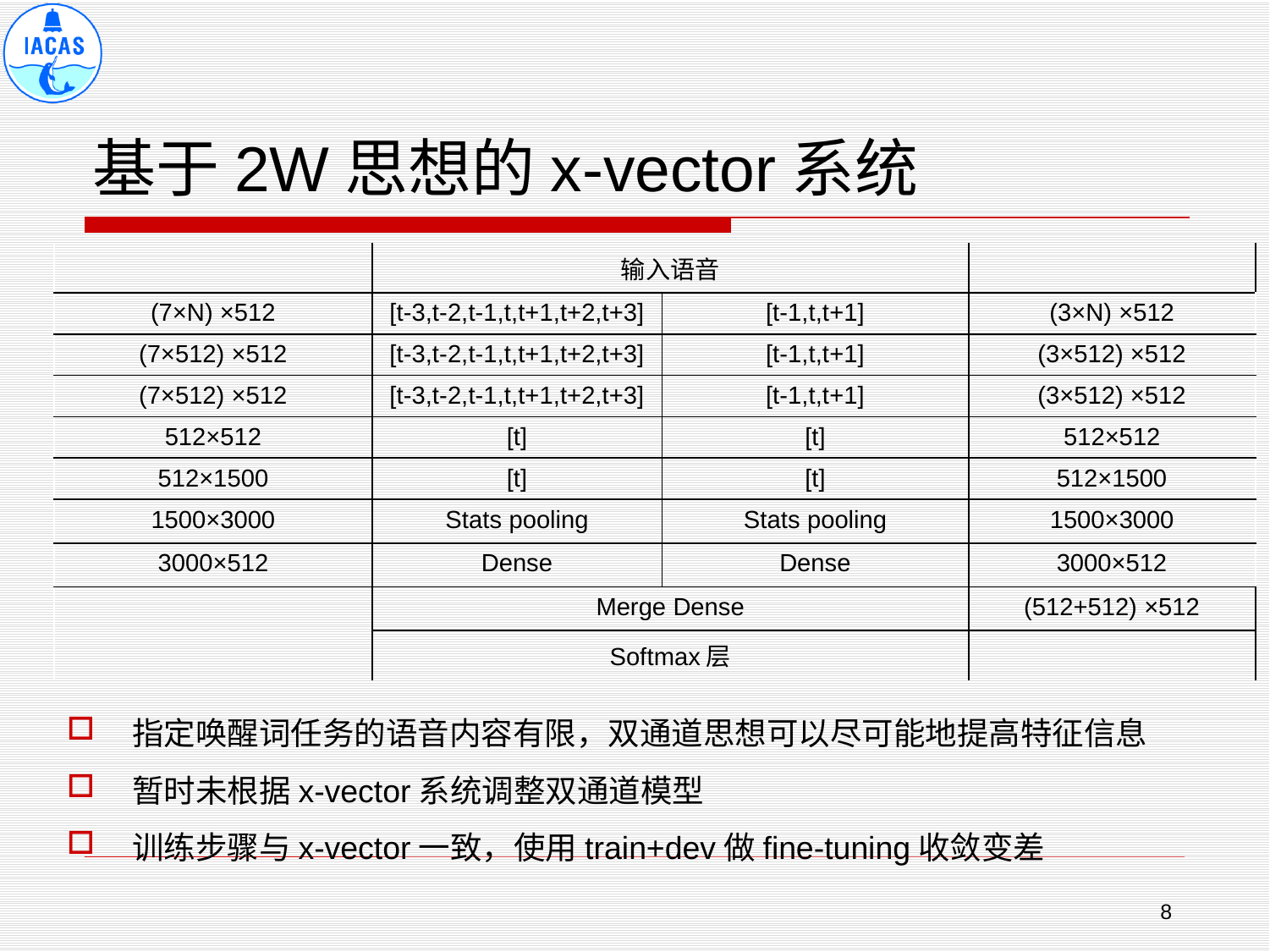

# 基于2W思想的x-vector系统
|  | 输入语音 |  |  |
| --- | --- | --- | --- |
| (7×N) ×512 | [t-3,t-2,t-1,t,t+1,t+2,t+3] | [t-1,t,t+1] | (3×N) ×512 |
| (7×512) ×512 | [t-3,t-2,t-1,t,t+1,t+2,t+3] | [t-1,t,t+1] | (3×512) ×512 |
| (7×512) ×512 | [t-3,t-2,t-1,t,t+1,t+2,t+3] | [t-1,t,t+1] | (3×512) ×512 |
| 512×512 | [t] | [t] | 512×512 |
| 512×1500 | [t] | [t] | 512×1500 |
| 1500×3000 | Stats pooling | Stats pooling | 1500×3000 |
| 3000×512 | Dense | Dense | 3000×512 |
|  | Merge Dense |  | (512+512) ×512 |
|  | Softmax层 |  |  |
指定唤醒词任务的语音内容有限，双通道思想可以尽可能地提高特征信息
暂时未根据x-vector系统调整双通道模型
训练步骤与x-vector一致，使用train+dev做fine-tuning收敛变差

8